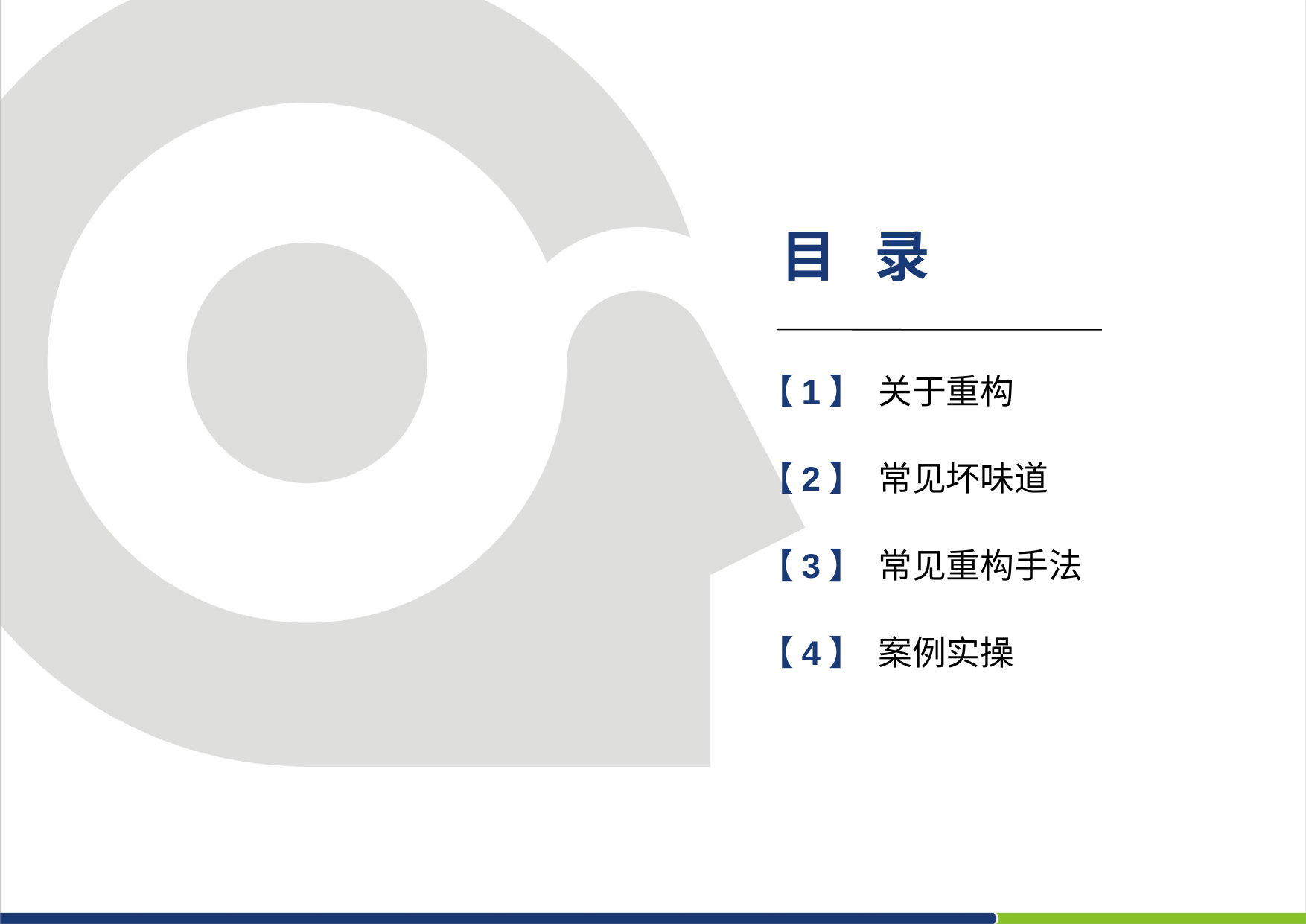

目   录

【1】  关于重构
【2】  常见坏味道
【3】  常见重构手法
【4】  案例实操